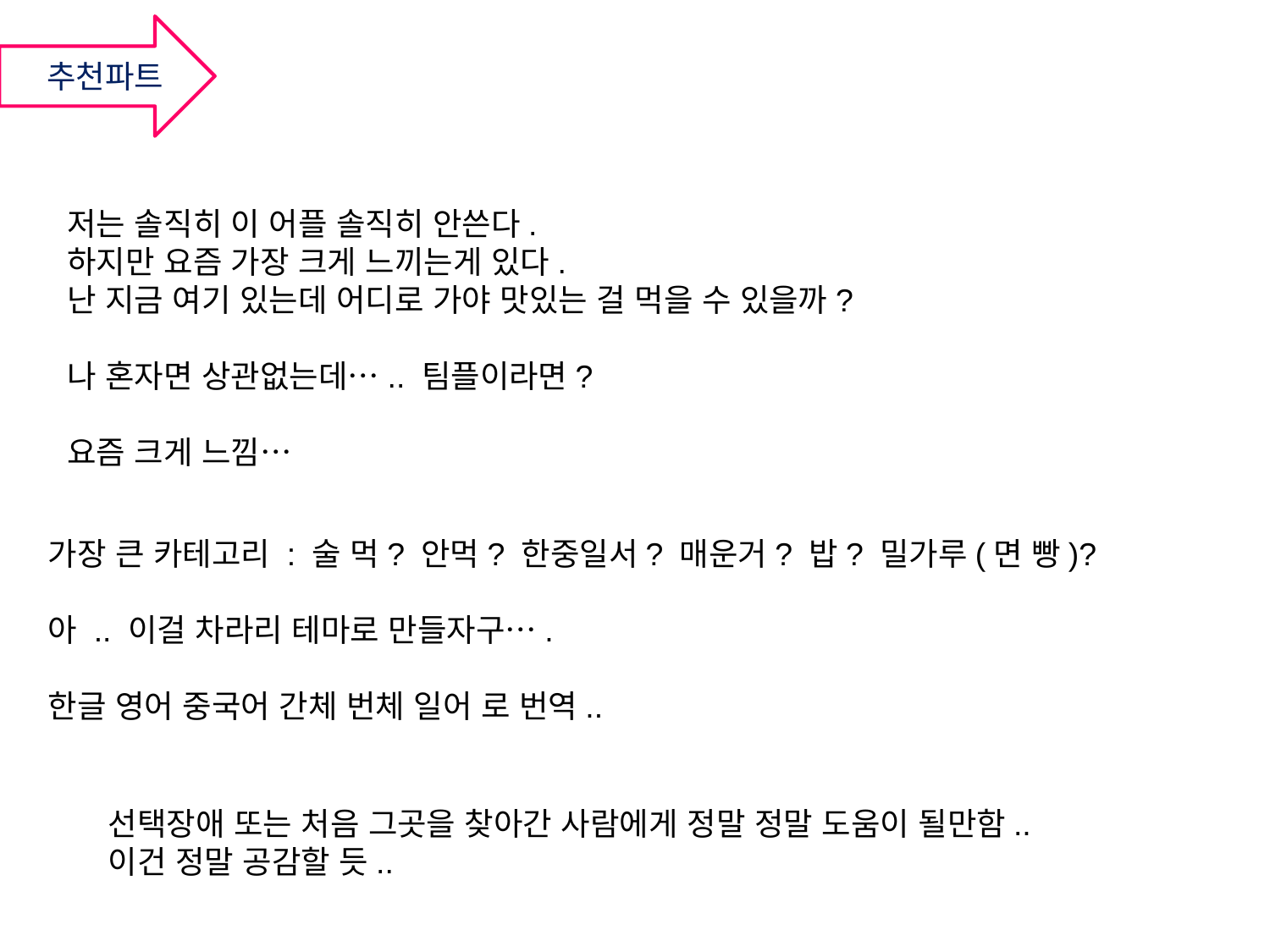

추천파트
저는 솔직히 이 어플 솔직히 안쓴다.
하지만 요즘 가장 크게 느끼는게 있다.
난 지금 여기 있는데 어디로 가야 맛있는 걸 먹을 수 있을까?

나 혼자면 상관없는데….. 팀플이라면?

요즘 크게 느낌…
가장 큰 카테고리 : 술 먹? 안먹? 한중일서? 매운거? 밥? 밀가루(면 빵)?

아 .. 이걸 차라리 테마로 만들자구….

한글 영어 중국어 간체 번체 일어 로 번역..
선택장애 또는 처음 그곳을 찾아간 사람에게 정말 정말 도움이 될만함..
이건 정말 공감할 듯..